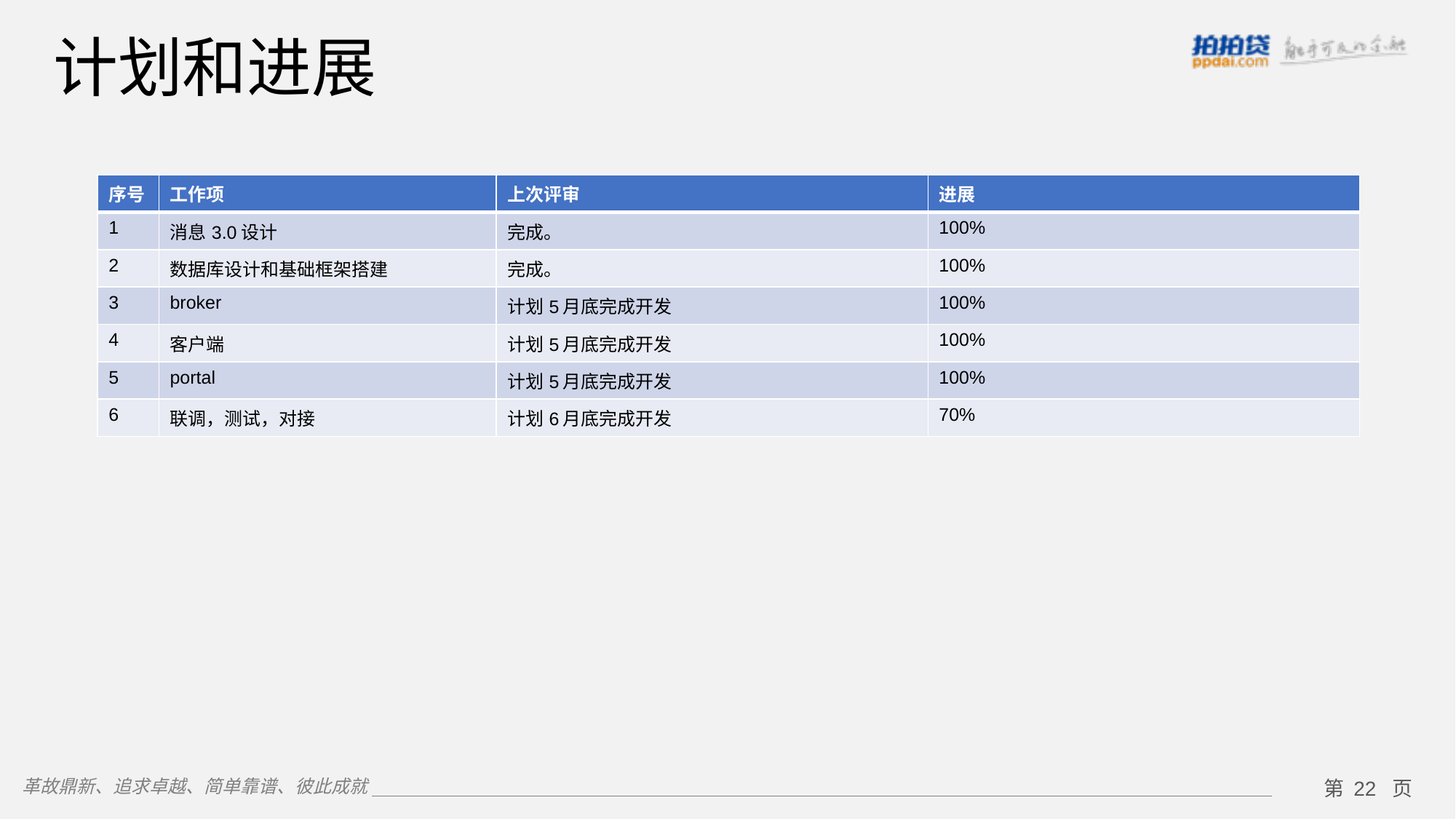

计划和进展
| 序号 | 工作项 | 上次评审 | 进展 |
| --- | --- | --- | --- |
| 1 | 消息3.0设计 | 完成。 | 100% |
| 2 | 数据库设计和基础框架搭建 | 完成。 | 100% |
| 3 | broker | 计划5月底完成开发 | 100% |
| 4 | 客户端 | 计划5月底完成开发 | 100% |
| 5 | portal | 计划5月底完成开发 | 100% |
| 6 | 联调，测试，对接 | 计划6月底完成开发 | 70% |